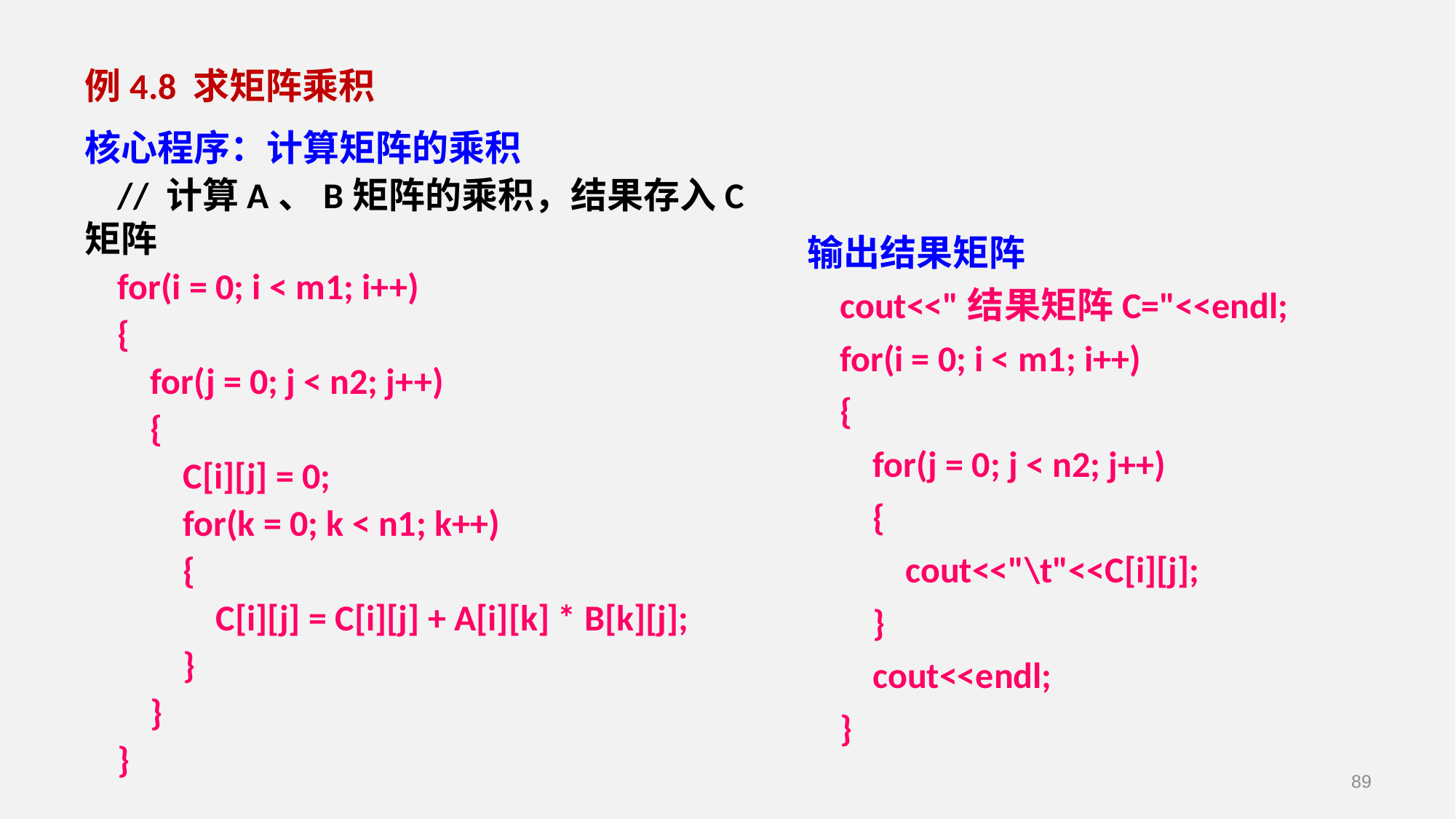

例4.8 求矩阵乘积
核心程序：计算矩阵的乘积
    // 计算A、B矩阵的乘积，结果存入C矩阵
    for(i = 0; i < m1; i++)
    {
        for(j = 0; j < n2; j++)
        {
            C[i][j] = 0;
            for(k = 0; k < n1; k++)
            {
                C[i][j] = C[i][j] + A[i][k] * B[k][j];
            }
        }
    }
输出结果矩阵
    cout<<"结果矩阵C="<<endl;
    for(i = 0; i < m1; i++)
    {
        for(j = 0; j < n2; j++)
        {
            cout<<"\t"<<C[i][j];
        }
        cout<<endl;
    }
89